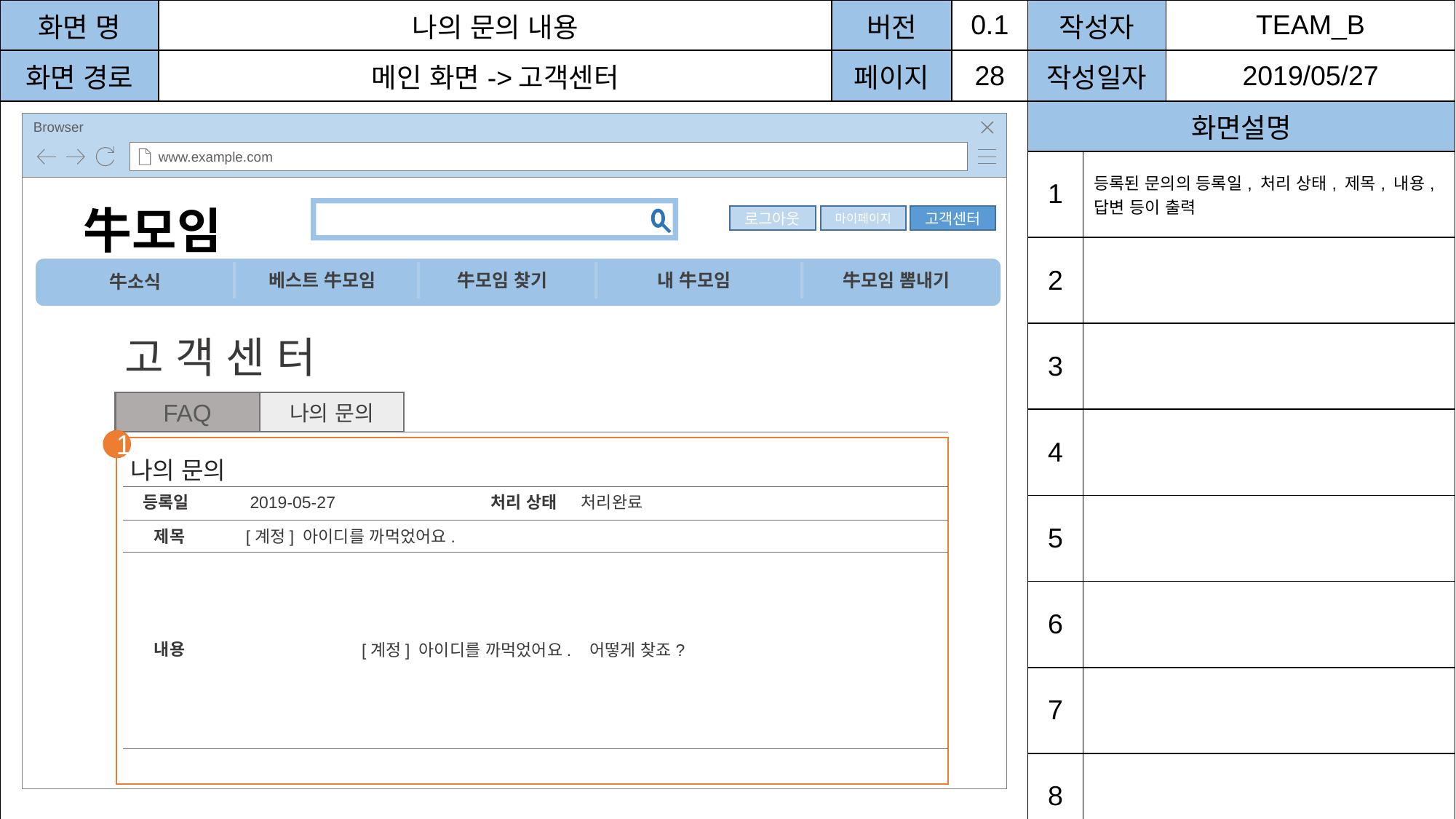

| 화면 명 | 나의 문의 내용 | 버전 | 0.1 | 작성자 |  | TEAM\_B |
| --- | --- | --- | --- | --- | --- | --- |
| 화면 경로 | 메인 화면->고객센터 | 페이지 | 28 | 작성일자 |  | 2019/05/27 |
|  |  |  |  | 화면설명 |  |  |
|  |  |  |  | 1 | 등록된 문의의 등록일, 처리 상태, 제목, 내용, 답변 등이 출력 |  |
|  |  |  |  | 2 |  |  |
|  |  |  |  | 3 |  |  |
|  |  |  |  | 4 |  |  |
|  |  |  |  | 5 |  |  |
|  |  |  |  | 6 |  |  |
|  |  |  |  | 7 |  |  |
|  |  |  |  | 8 |  |  |
Browser

www.example.com

牛모임

마이페이지
로그아웃
로그인
회원가입
고객센터

베스트 牛모임
牛모임 찾기
내 牛모임
牛모임 뽐내기
牛소식
고 객 센 터
FAQ
나의 문의
1

나의 문의
   등록일            2019-05-27                                처리 상태     처리완료
      제목            [계정] 아이디를 까먹었어요.

      내용
                       [계정] 아이디를 까먹었어요.   어떻게 찾죠?